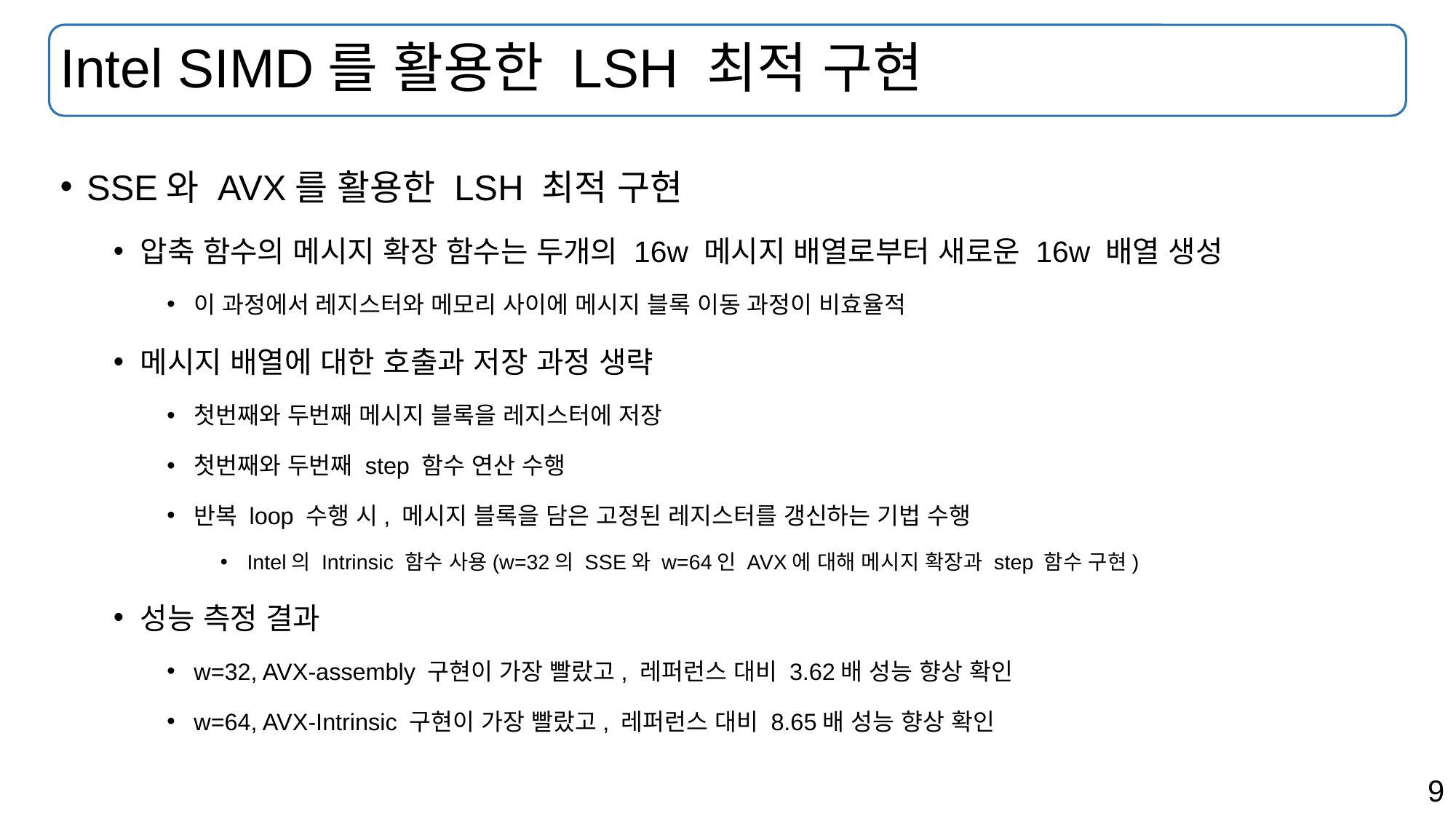

# Intel SIMD를 활용한 LSH 최적 구현
SSE와 AVX를 활용한 LSH 최적 구현
압축 함수의 메시지 확장 함수는 두개의 16w 메시지 배열로부터 새로운 16w 배열 생성
이 과정에서 레지스터와 메모리 사이에 메시지 블록 이동 과정이 비효율적
메시지 배열에 대한 호출과 저장 과정 생략
첫번째와 두번째 메시지 블록을 레지스터에 저장
첫번째와 두번째 step 함수 연산 수행
반복 loop 수행 시, 메시지 블록을 담은 고정된 레지스터를 갱신하는 기법 수행
Intel의 Intrinsic 함수 사용(w=32의 SSE와 w=64인 AVX에 대해 메시지 확장과 step 함수 구현)
성능 측정 결과
w=32, AVX-assembly 구현이 가장 빨랐고, 레퍼런스 대비 3.62배 성능 향상 확인
w=64, AVX-Intrinsic 구현이 가장 빨랐고, 레퍼런스 대비 8.65배 성능 향상 확인